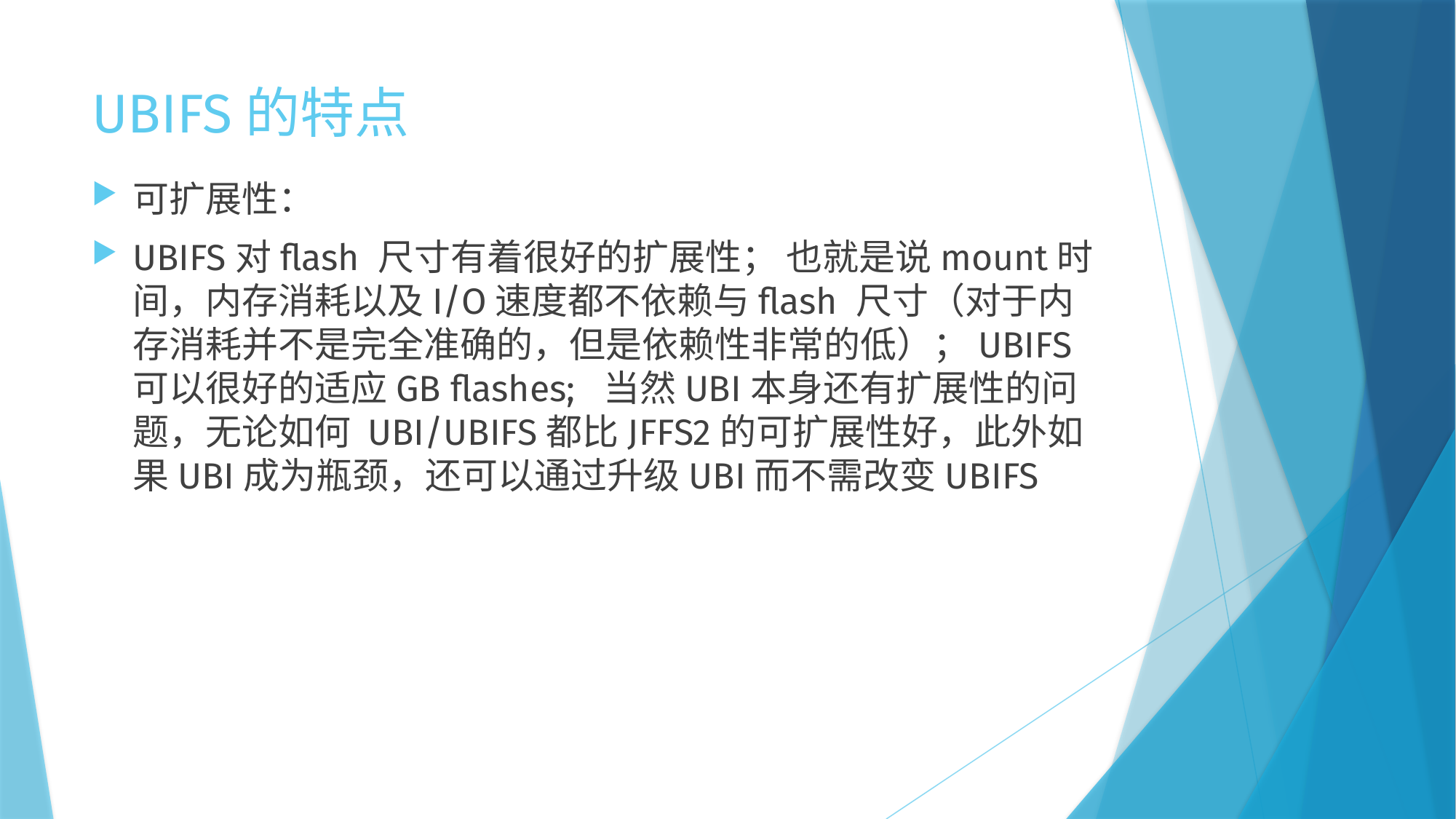

# UBIFS的特点
可扩展性：
UBIFS对flash 尺寸有着很好的扩展性； 也就是说mount时间，内存消耗以及I/O速度都不依赖与flash 尺寸（对于内存消耗并不是完全准确的，但是依赖性非常的低）；UBIFS可以很好的适应GB flashes;  当然UBI本身还有扩展性的问题，无论如何 UBI/UBIFS都比JFFS2的可扩展性好，此外如果UBI成为瓶颈，还可以通过升级UBI而不需改变UBIFS